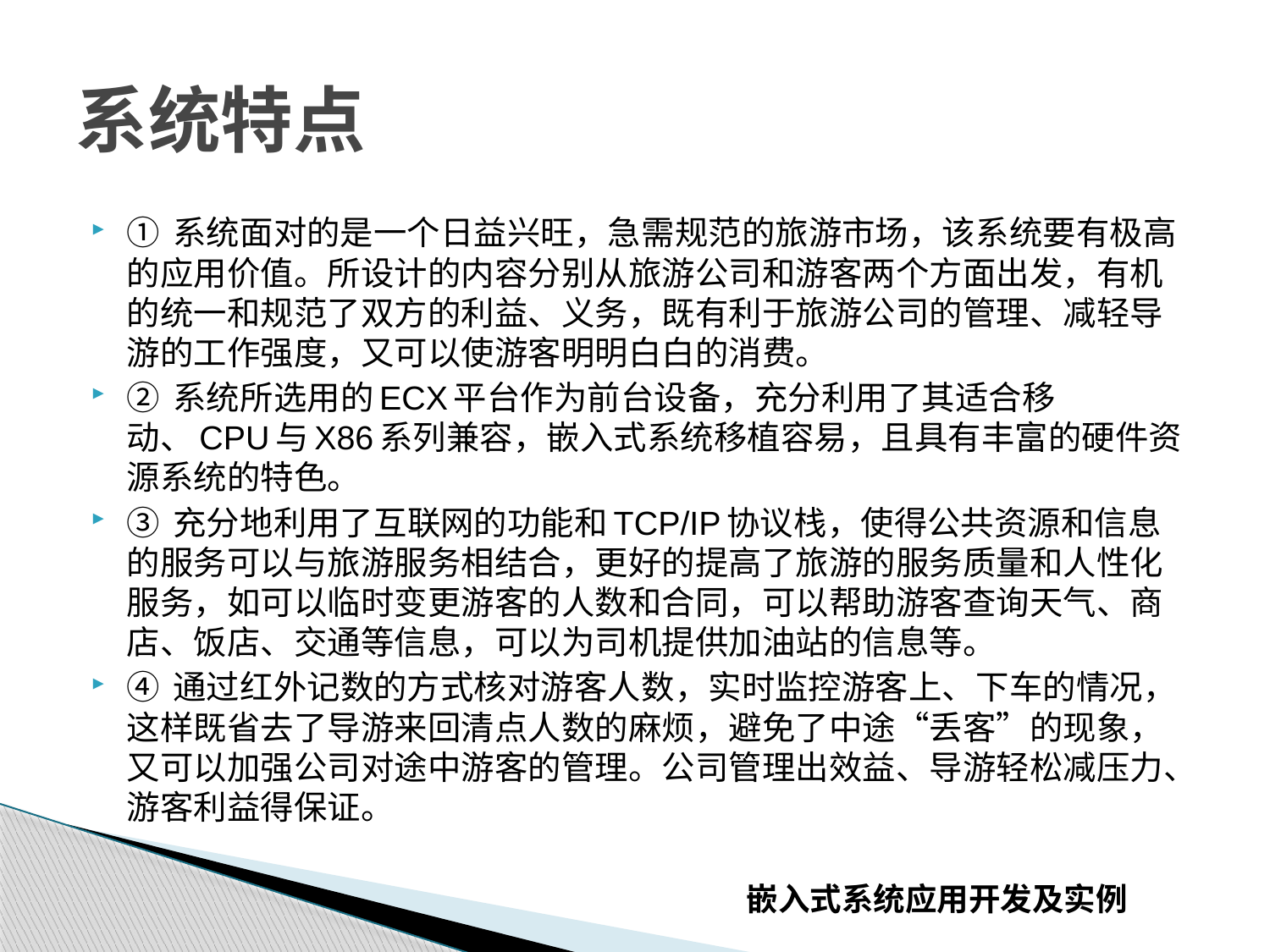

# 系统特点
① 系统面对的是一个日益兴旺，急需规范的旅游市场，该系统要有极高的应用价值。所设计的内容分别从旅游公司和游客两个方面出发，有机的统一和规范了双方的利益、义务，既有利于旅游公司的管理、减轻导游的工作强度，又可以使游客明明白白的消费。
② 系统所选用的ECX平台作为前台设备，充分利用了其适合移动、CPU与X86系列兼容，嵌入式系统移植容易，且具有丰富的硬件资源系统的特色。
③ 充分地利用了互联网的功能和TCP/IP协议栈，使得公共资源和信息的服务可以与旅游服务相结合，更好的提高了旅游的服务质量和人性化服务，如可以临时变更游客的人数和合同，可以帮助游客查询天气、商店、饭店、交通等信息，可以为司机提供加油站的信息等。
④ 通过红外记数的方式核对游客人数，实时监控游客上、下车的情况，这样既省去了导游来回清点人数的麻烦，避免了中途“丢客”的现象，又可以加强公司对途中游客的管理。公司管理出效益、导游轻松减压力、游客利益得保证。

嵌入式系统应用开发及实例